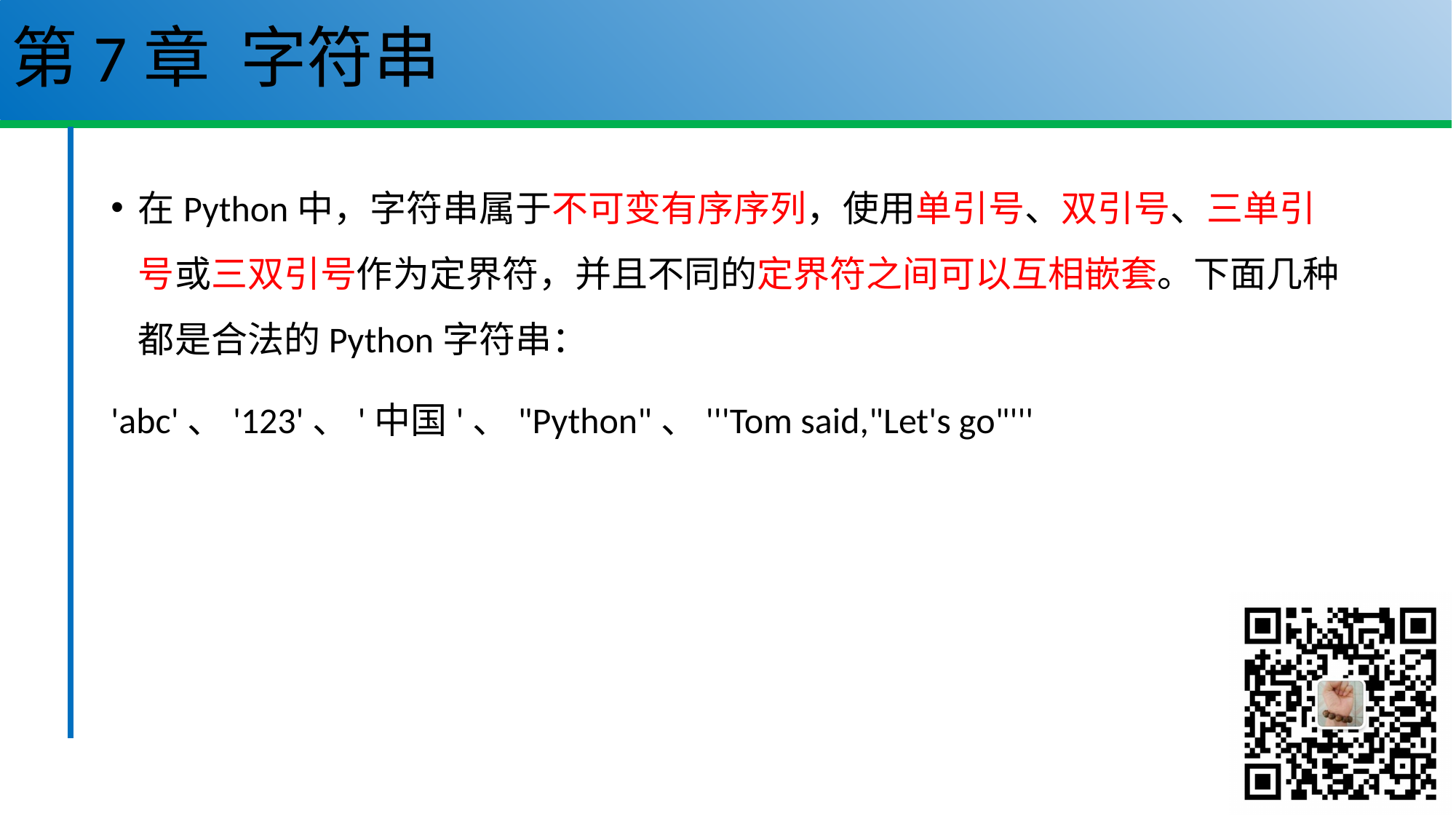

# 第7章  字符串
在Python中，字符串属于不可变有序序列，使用单引号、双引号、三单引号或三双引号作为定界符，并且不同的定界符之间可以互相嵌套。下面几种都是合法的Python字符串：
'abc'、'123'、'中国'、"Python"、'''Tom said,"Let's go"'''
2